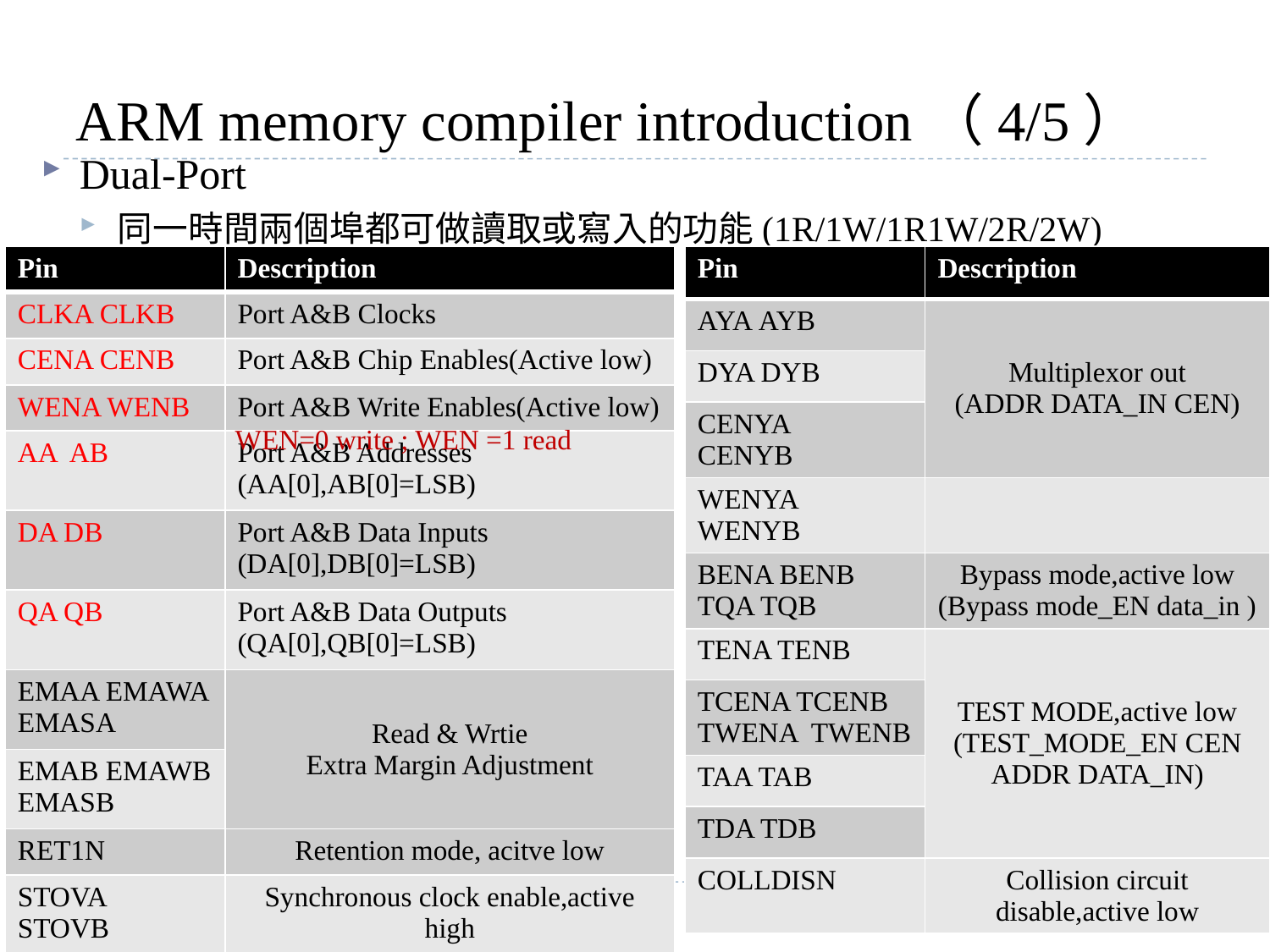

# ARM memory compiler introduction（4/5）
Dual-Port
同一時間兩個埠都可做讀取或寫入的功能(1R/1W/1R1W/2R/2W)
| Pin | Description |
| --- | --- |
| CLKA CLKB | Port A&B Clocks |
| CENA CENB | Port A&B Chip Enables(Active low) |
| WENA WENB | Port A&B Write Enables(Active low) |
| AA AB | Port A&B Addresses (AA[0],AB[0]=LSB) |
| DA DB | Port A&B Data Inputs (DA[0],DB[0]=LSB) |
| QA QB | Port A&B Data Outputs (QA[0],QB[0]=LSB) |
| EMAA EMAWA EMASA | Read & Wrtie Extra Margin Adjustment |
| EMAB EMAWB EMASB |  |
| RET1N | Retention mode, acitve low |
| STOVA STOVB | Synchronous clock enable,active high |
| Pin | Description |
| --- | --- |
| AYA AYB | Multiplexor out (ADDR DATA\_IN CEN) |
| DYA DYB | Extra Margin Adjustment |
| CENYA CENYB |  |
| WENYA WENYB |  |
| BENA BENB TQA TQB | Bypass mode,active low (Bypass mode\_EN data\_in ) |
| TENA TENB | TEST MODE,active low (TEST\_MODE\_EN CEN ADDR DATA\_IN) |
| TCENA TCENB TWENA TWENB | TEST MODE,active low (CEN WEN A D Q 同前面) |
| TAA TAB |  |
| TDA TDB |  |
| COLLDISN | Collision circuit disable,active low |
WEN=0 write ; WEN =1 read
8